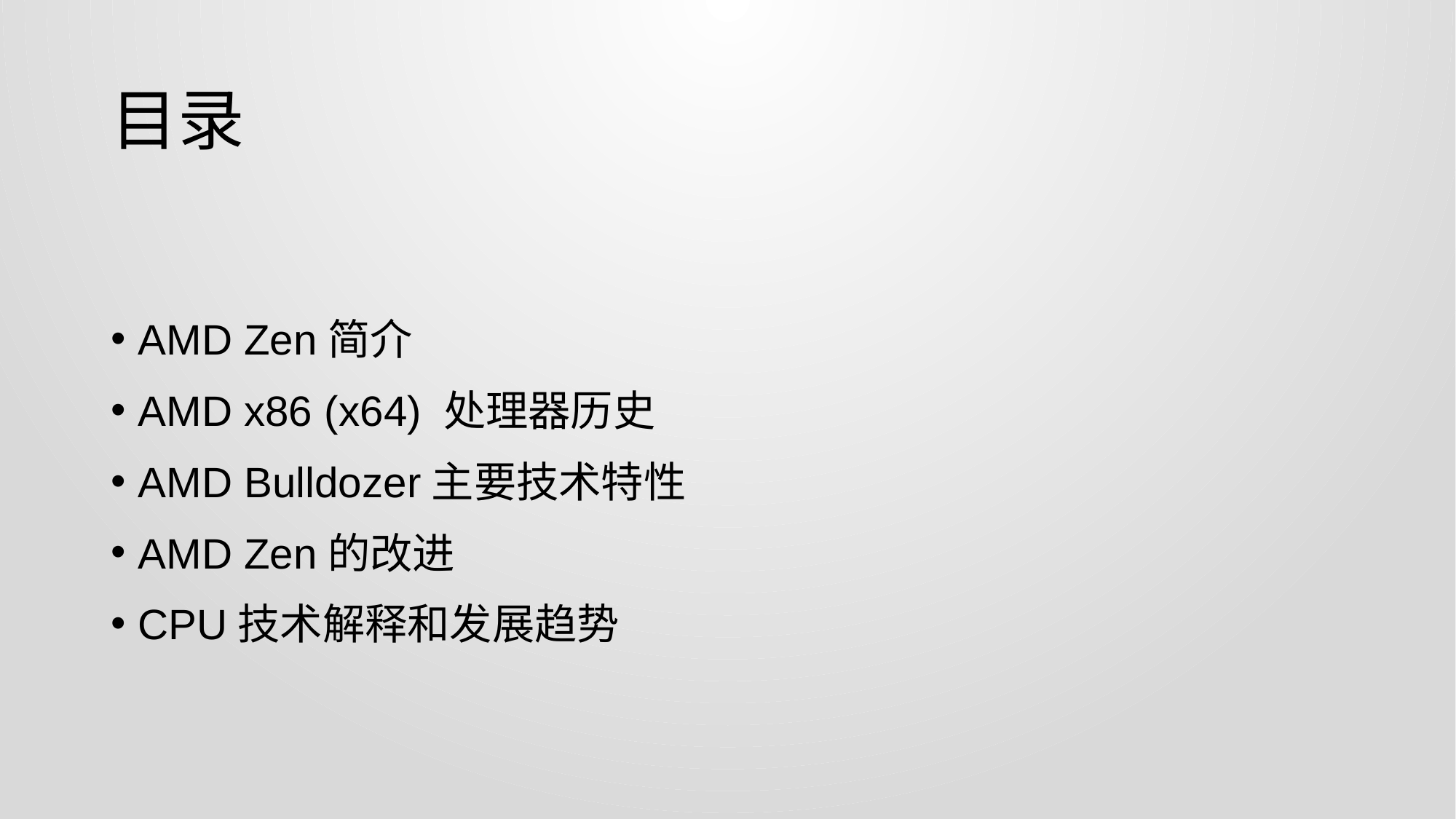

# 目录
AMD Zen简介
AMD x86 (x64) 处理器历史
AMD Bulldozer主要技术特性
AMD Zen的改进
CPU技术解释和发展趋势